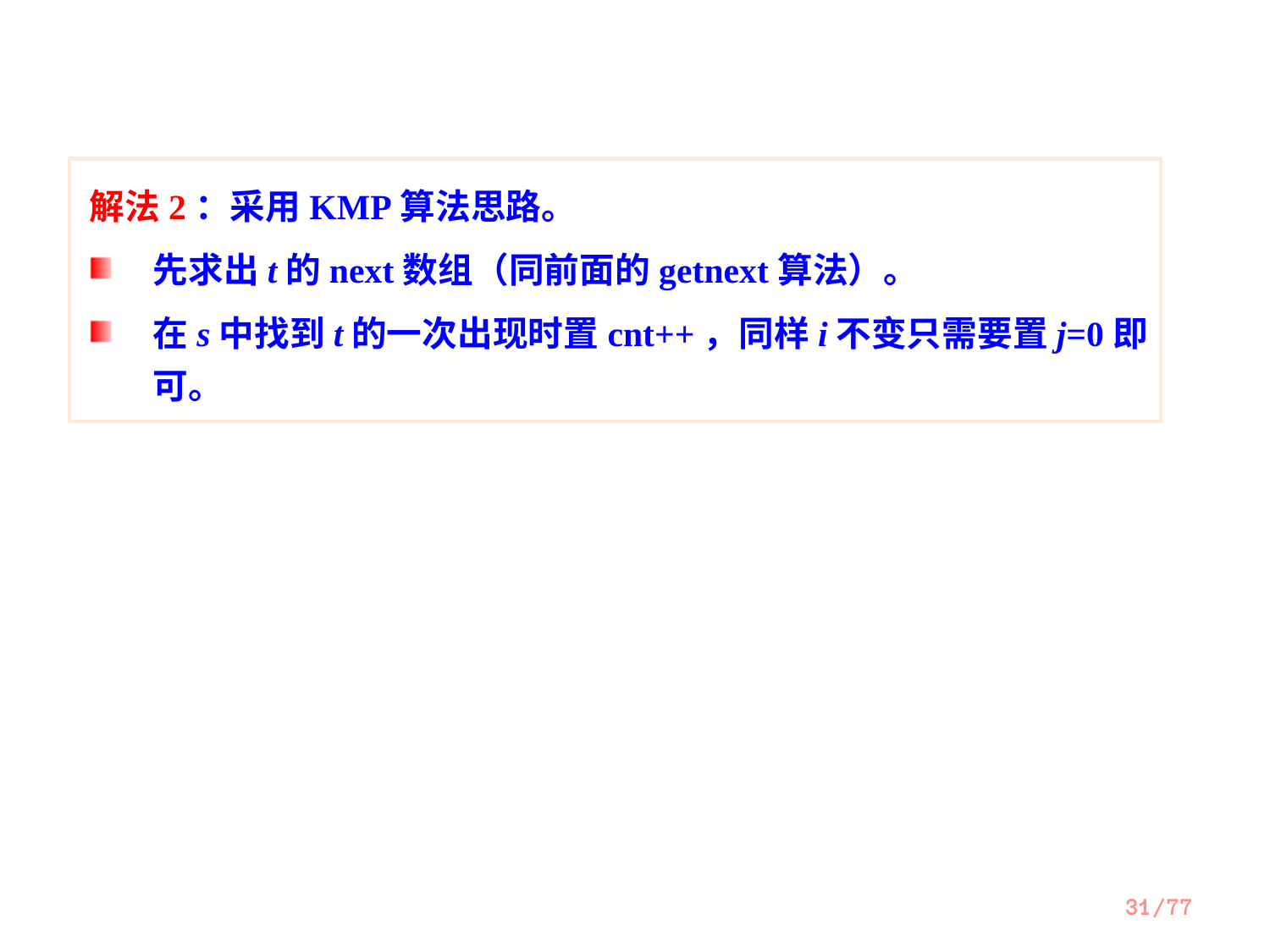

解法2：采用KMP算法思路。
先求出t的next数组（同前面的getnext算法）。
在s中找到t的一次出现时置cnt++，同样i不变只需要置j=0即可。
31/77